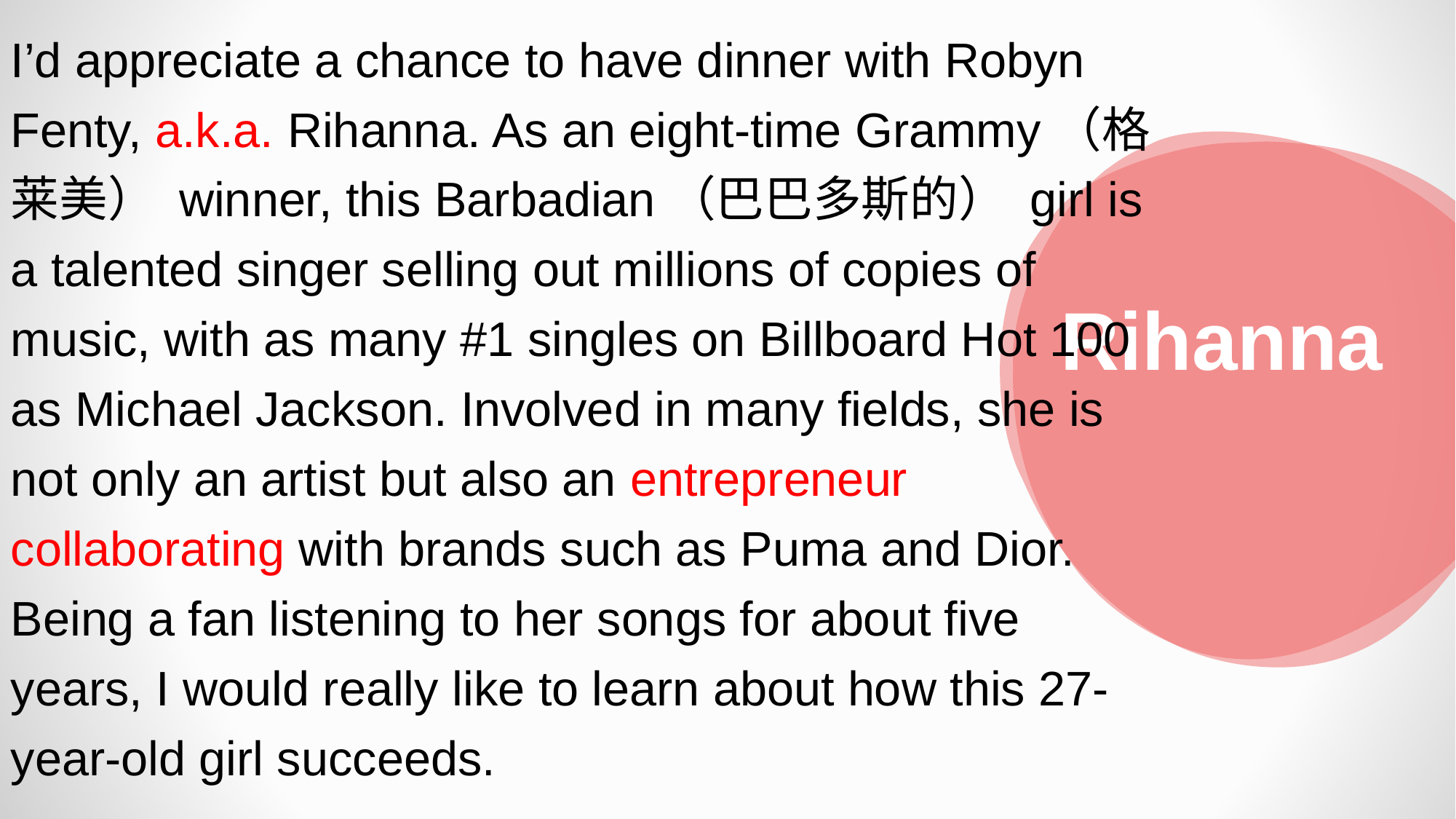

I’d appreciate a chance to have dinner with Robyn Fenty, a.k.a. Rihanna. As an eight-time Grammy（格莱美） winner, this Barbadian（巴巴多斯的） girl is a talented singer selling out millions of copies of music, with as many #1 singles on Billboard Hot 100 as Michael Jackson. Involved in many fields, she is not only an artist but also an entrepreneur collaborating with brands such as Puma and Dior. Being a fan listening to her songs for about five years, I would really like to learn about how this 27-year-old girl succeeds.

Rihanna